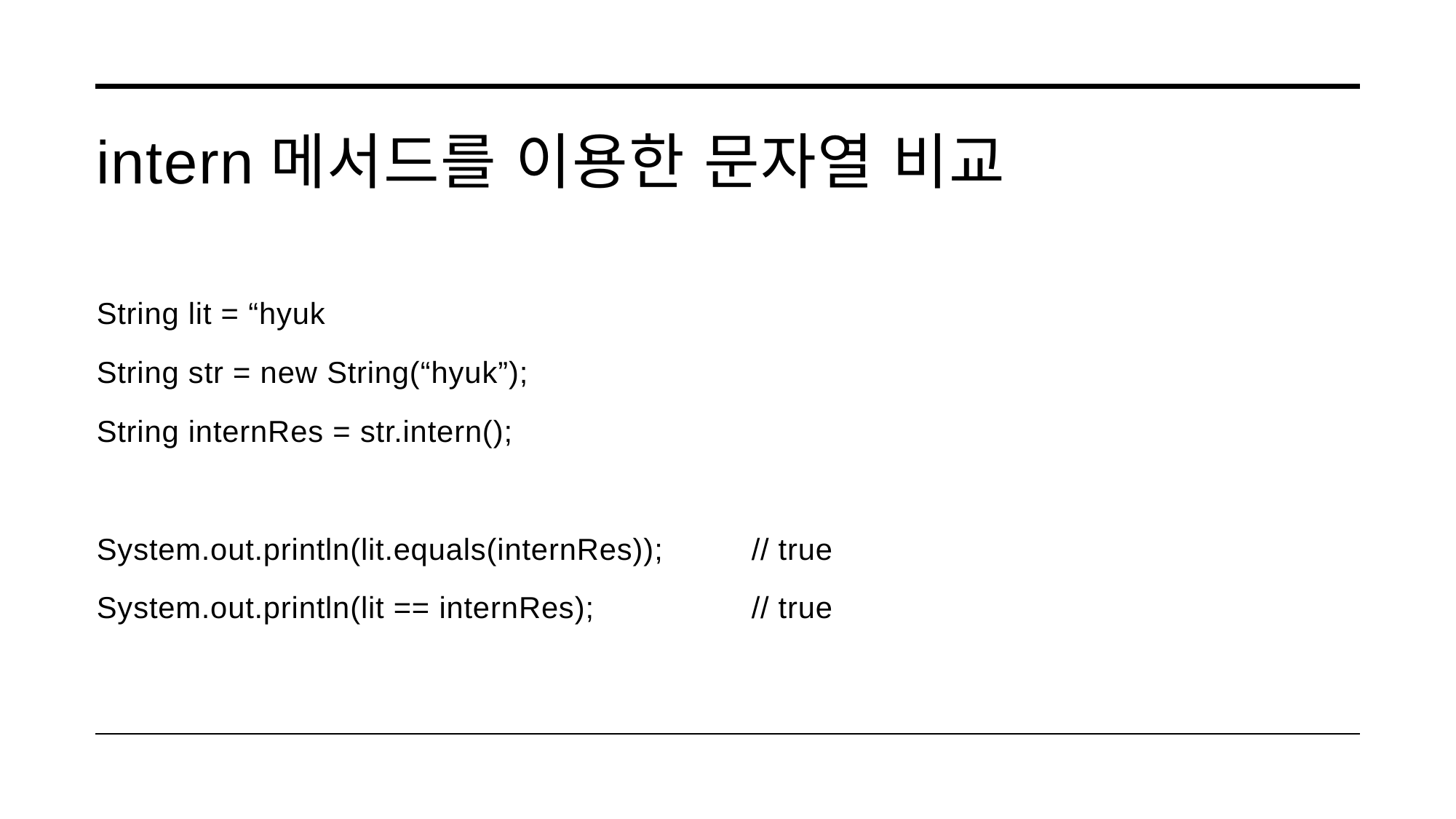

# intern메서드를 이용한 문자열 비교
String lit = “hyuk
String str = new String(“hyuk”);
String internRes = str.intern();

System.out.println(lit.equals(internRes));	// true
System.out.println(lit == internRes);		// true